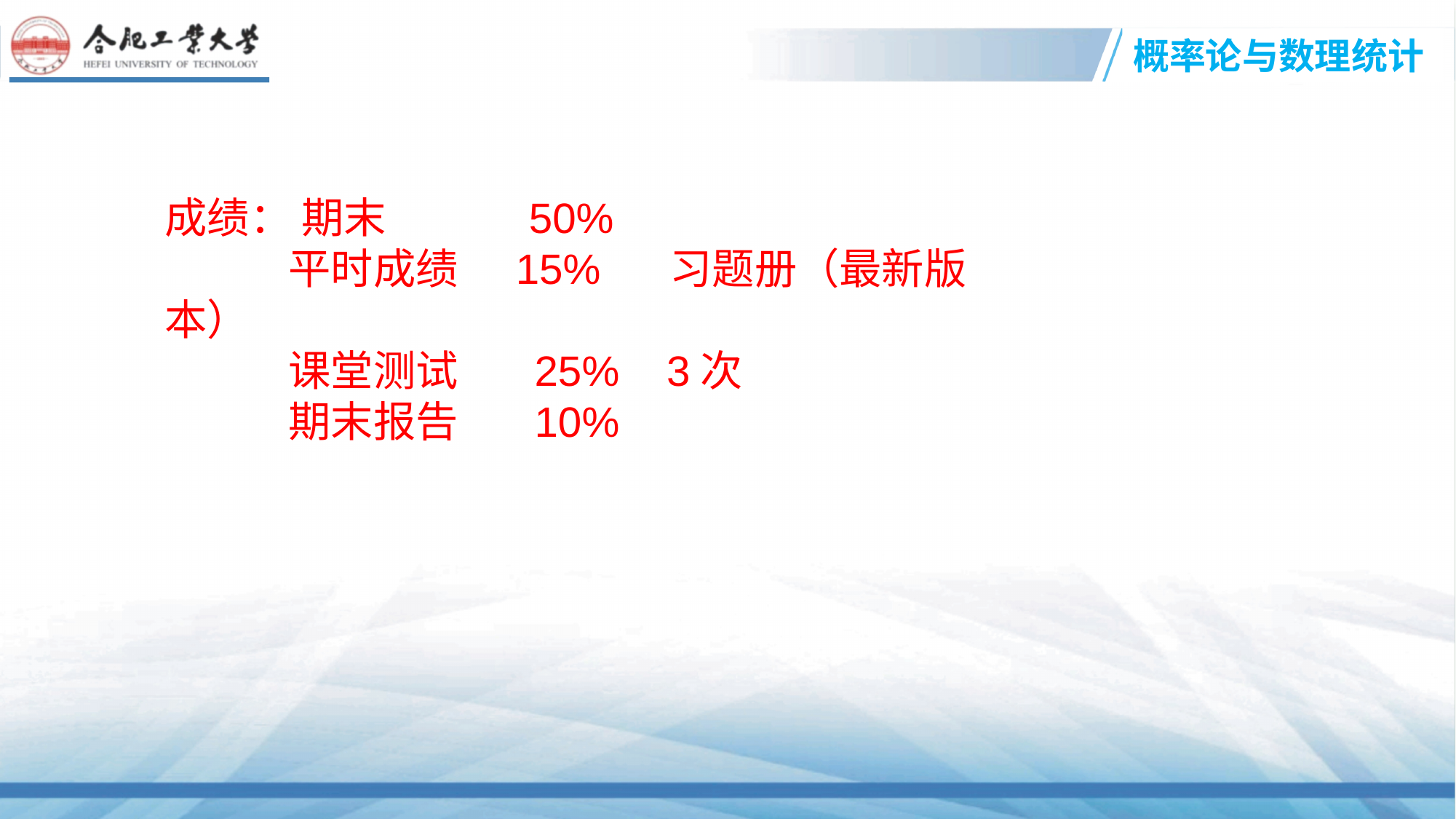

成绩： 期末              50%
            平时成绩     15%     习题册（最新版本）
            课堂测试       25%    3次
            期末报告       10%